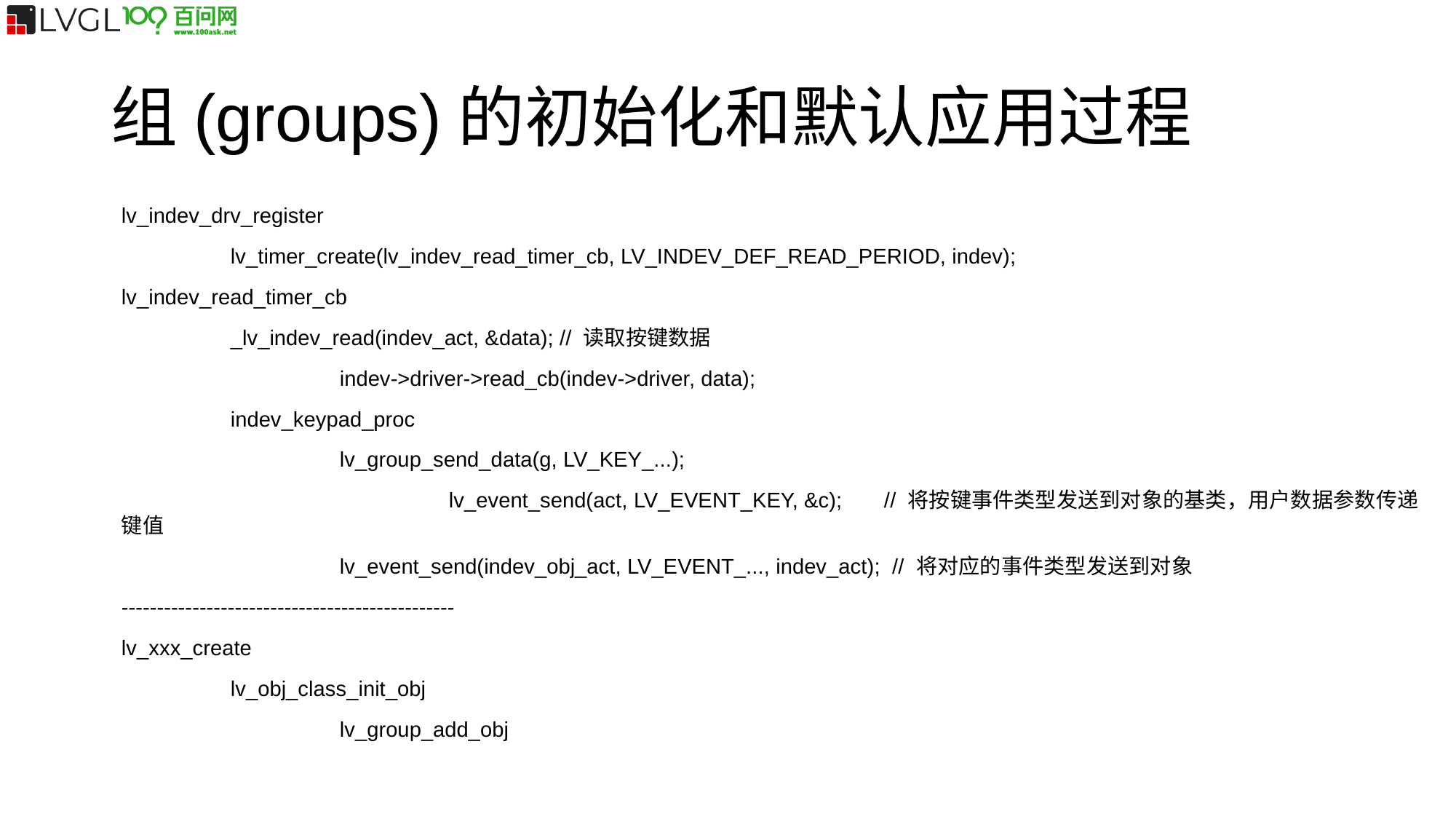

组(groups)的初始化和默认应用过程
lv_indev_drv_register
	lv_timer_create(lv_indev_read_timer_cb, LV_INDEV_DEF_READ_PERIOD, indev);
lv_indev_read_timer_cb
	_lv_indev_read(indev_act, &data); // 读取按键数据
		indev->driver->read_cb(indev->driver, data);
	indev_keypad_proc
		lv_group_send_data(g, LV_KEY_...);
			lv_event_send(act, LV_EVENT_KEY, &c);       // 将按键事件类型发送到对象的基类，用户数据参数传递键值
		lv_event_send(indev_obj_act, LV_EVENT_..., indev_act);  // 将对应的事件类型发送到对象
-----------------------------------------------
lv_xxx_create
	lv_obj_class_init_obj
		lv_group_add_obj